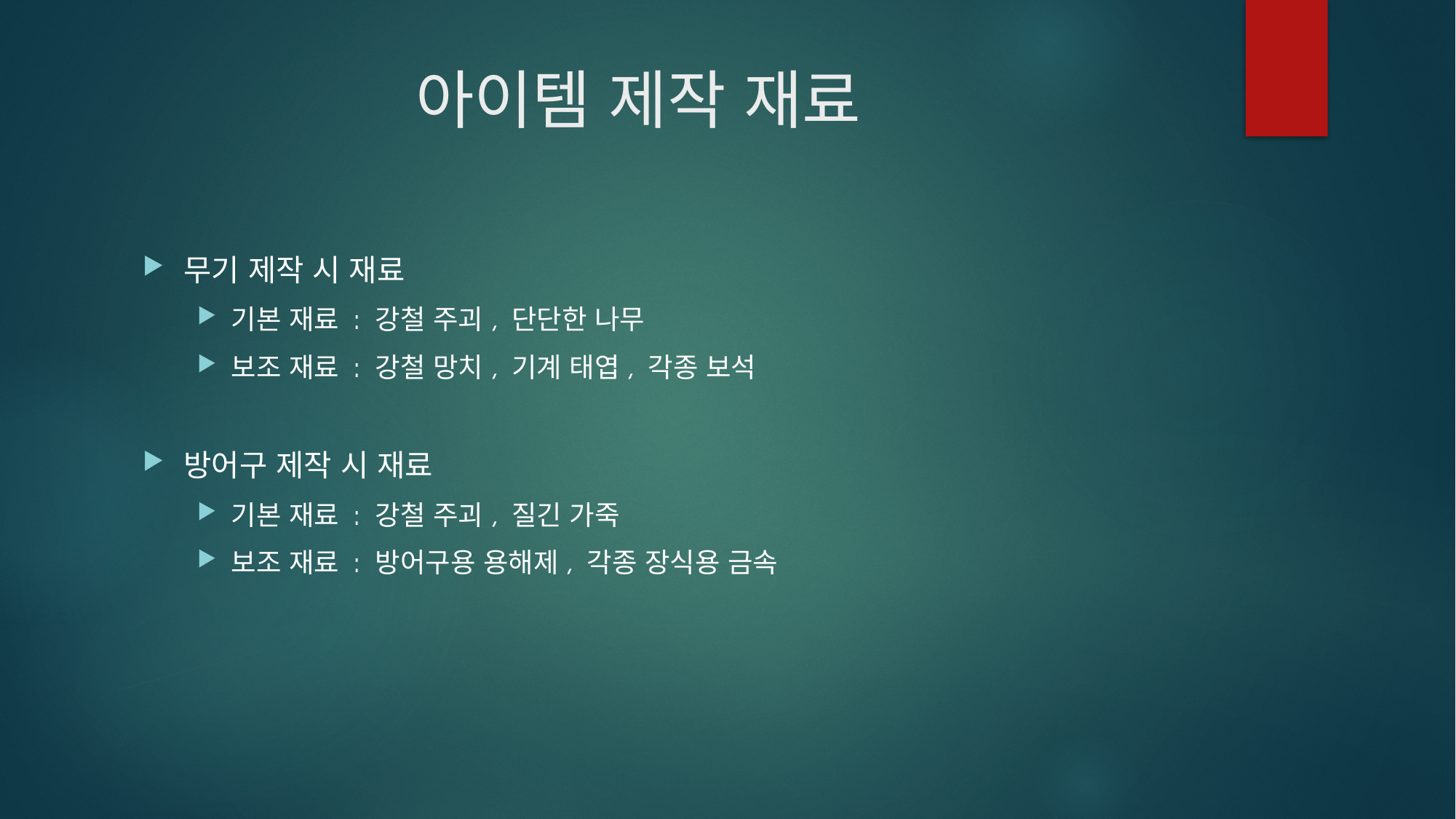

# 아이템 제작 재료
무기 제작 시 재료
기본 재료 : 강철 주괴, 단단한 나무
보조 재료 : 강철 망치, 기계 태엽, 각종 보석

방어구 제작 시 재료
기본 재료 : 강철 주괴, 질긴 가죽
보조 재료 : 방어구용 용해제, 각종 장식용 금속